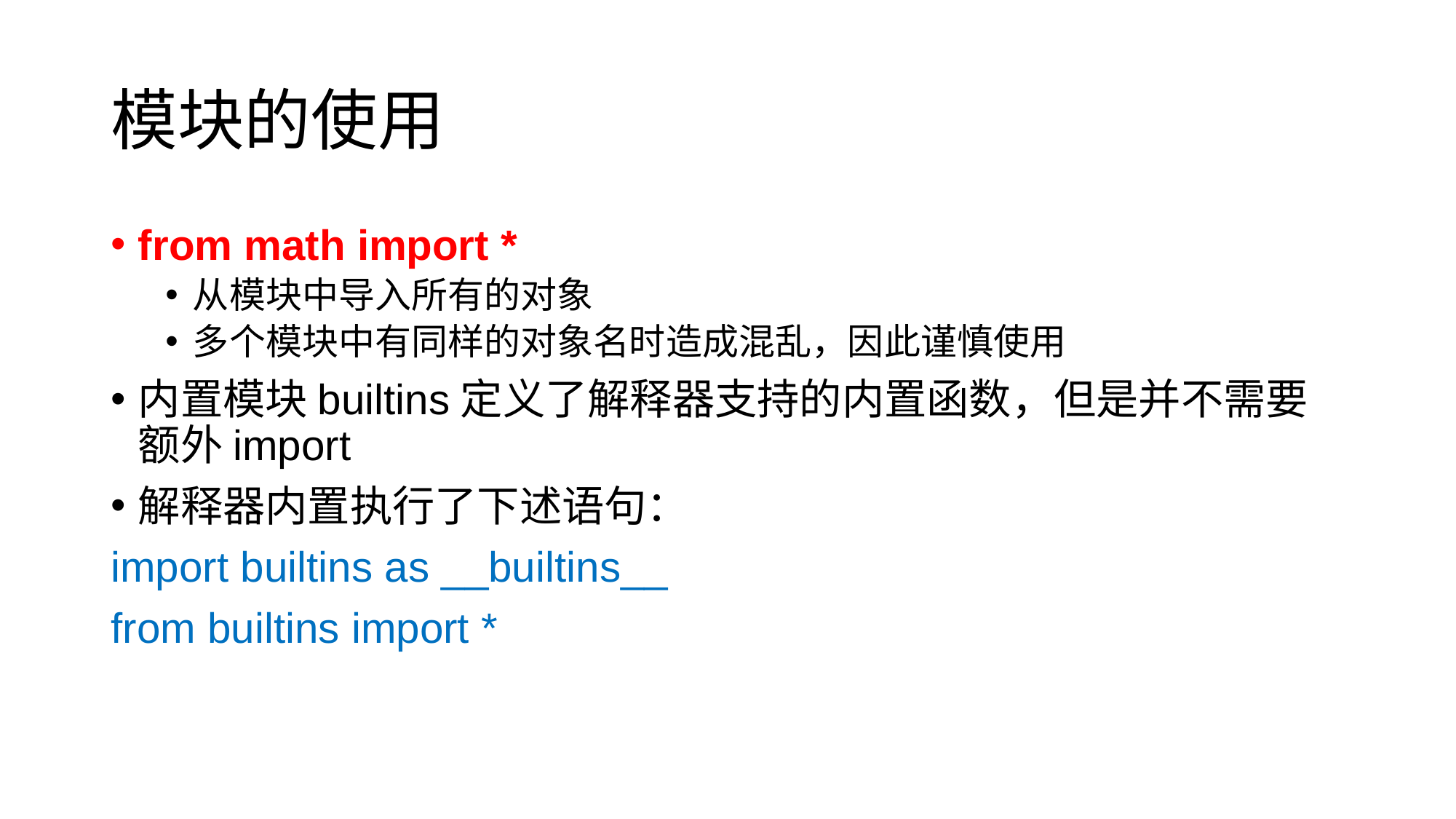

# 模块的使用
from math import *
从模块中导入所有的对象
多个模块中有同样的对象名时造成混乱，因此谨慎使用
内置模块builtins定义了解释器支持的内置函数，但是并不需要额外import
解释器内置执行了下述语句：
import builtins as __builtins__
from builtins import *